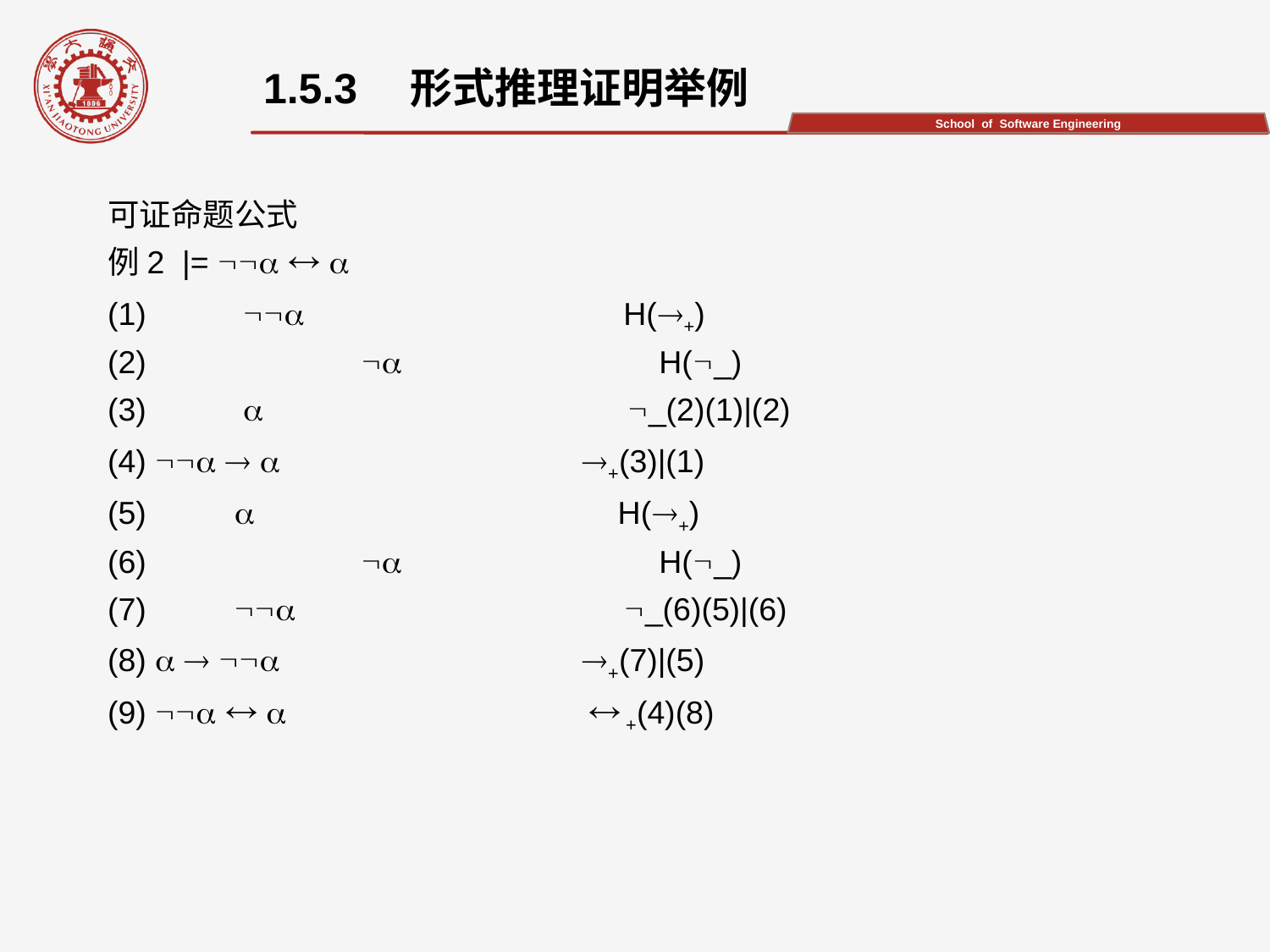

1.5.3　形式推理证明举例
可证命题公式
例2  |= ¬¬α ↔ α
(1)	 ¬¬α                                    H(→+)
(2)		¬α                             H(¬_)
(3)	 α                                         ¬_(2)(1)|(2)
(4) ¬¬α → α                                  →+(3)|(1)
(5)	α                                         H(→+)
(6)		¬α                             H(¬_)
(7)	¬¬α                                     ¬_(6)(5)|(6)
(8) α → ¬¬α                                  →+(7)|(5)
(9) ¬¬α ↔ α                                  ↔ +(4)(8)